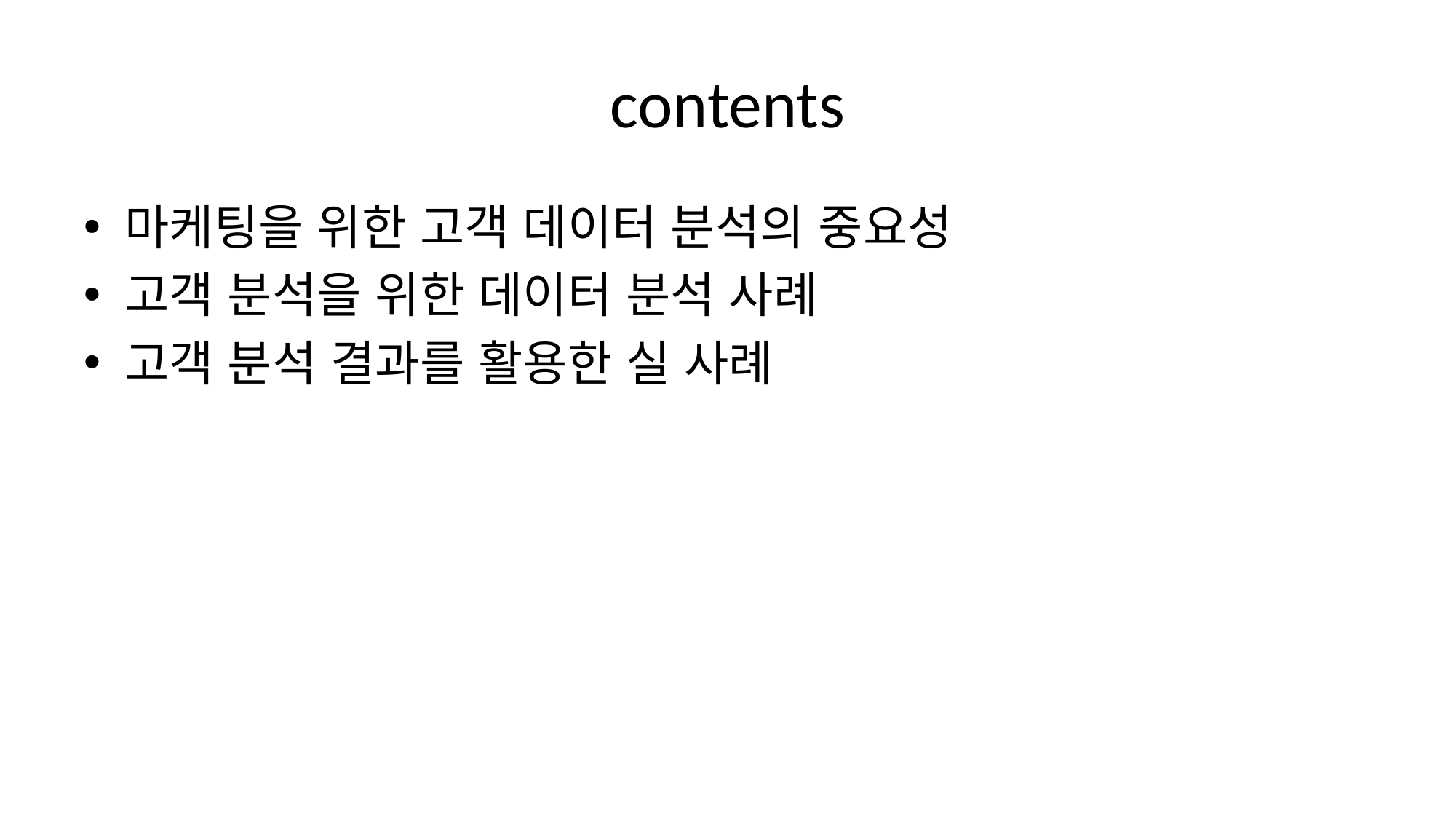

# contents
마케팅을 위한 고객 데이터 분석의 중요성
고객 분석을 위한 데이터 분석 사례
고객 분석 결과를 활용한 실 사례